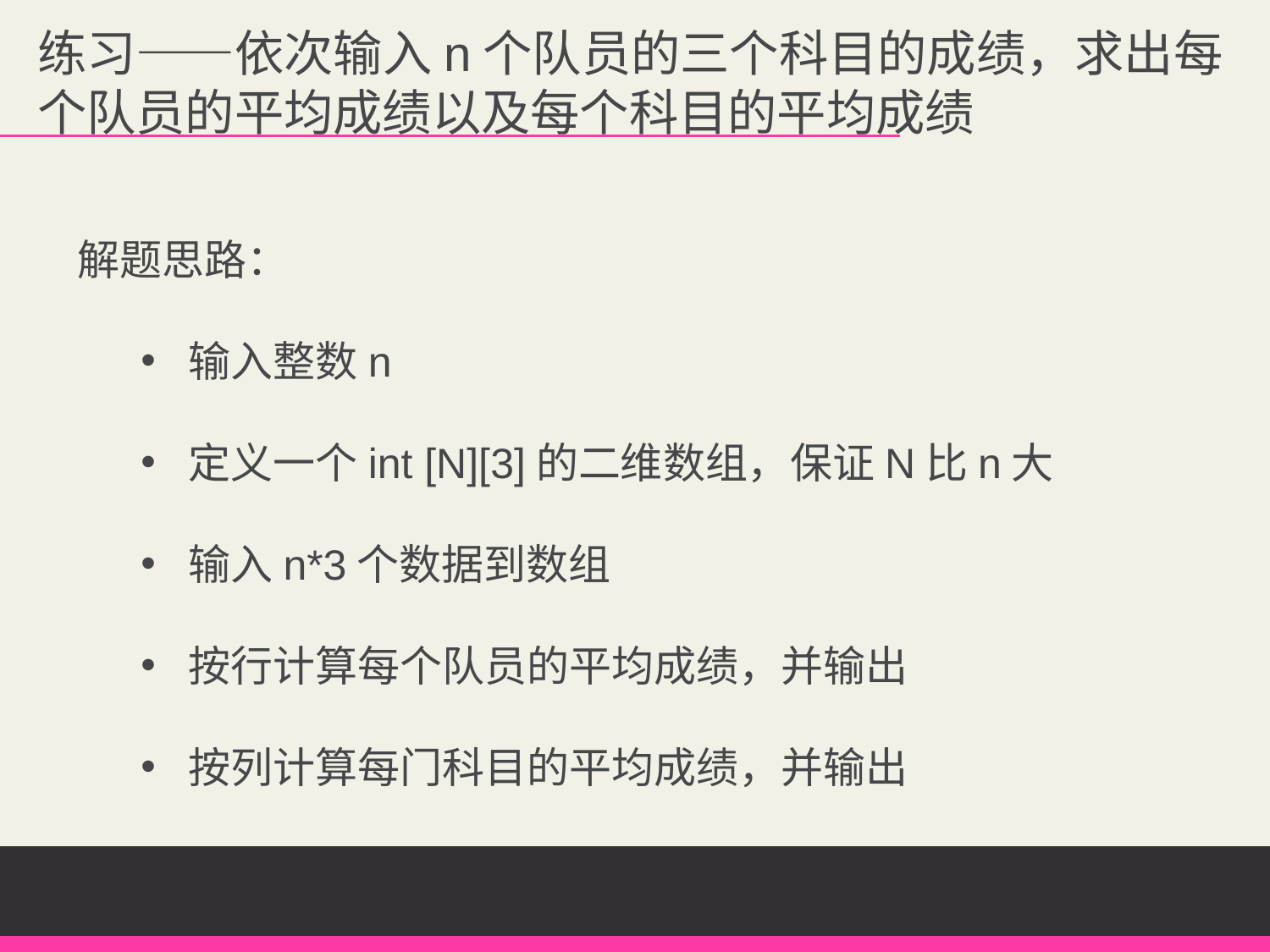

练习——依次输入n个队员的三个科目的成绩，求出每个队员的平均成绩以及每个科目的平均成绩
解题思路：
输入整数n
定义一个int [N][3]的二维数组，保证N比n大
输入n*3个数据到数组
按行计算每个队员的平均成绩，并输出
按列计算每门科目的平均成绩，并输出